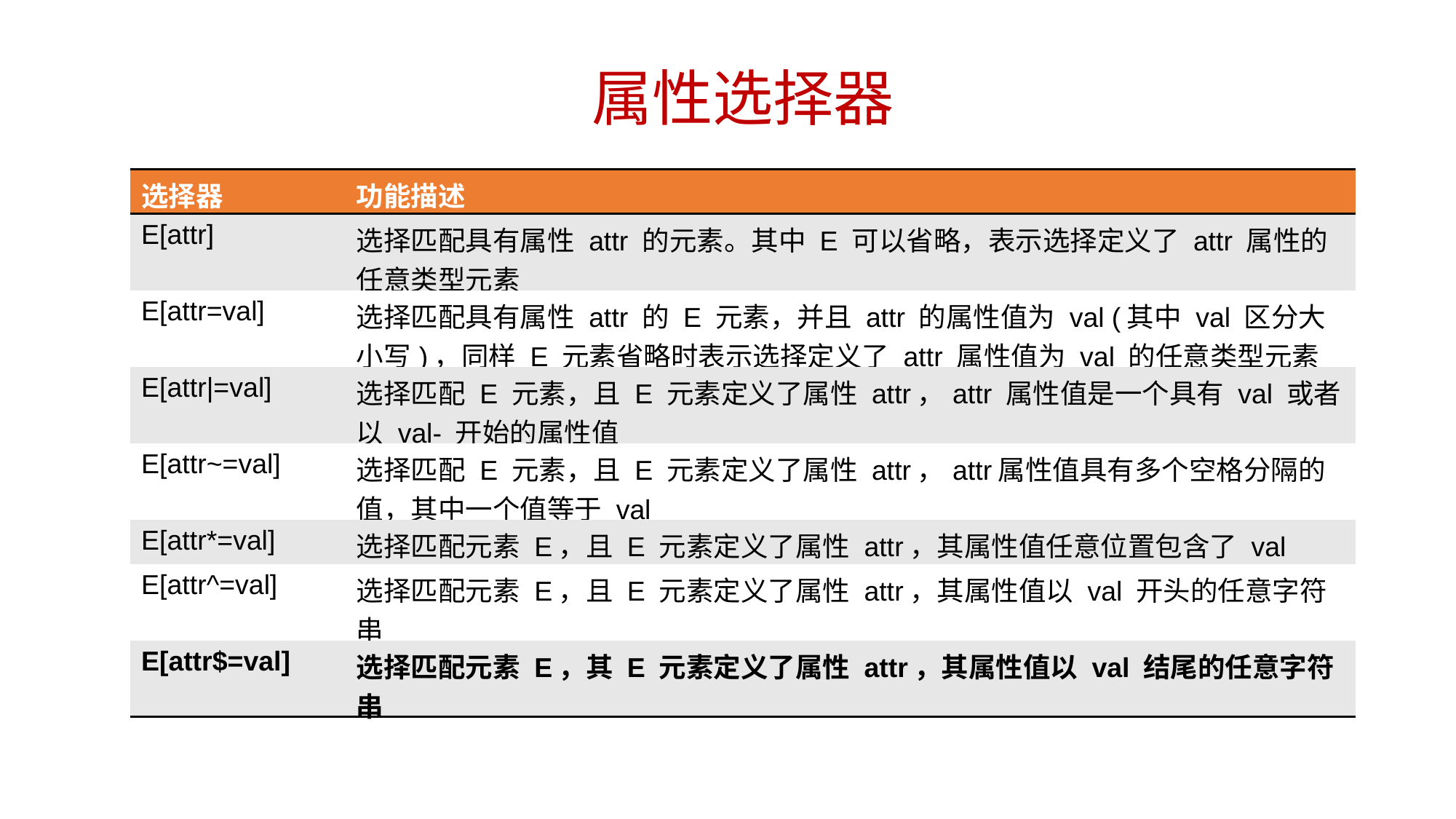

属性选择器
| 选择器 | 功能描述 |
| --- | --- |
| E[attr] | 选择匹配具有属性 attr 的元素。其中 E 可以省略，表示选择定义了 attr 属性的任意类型元素 |
| E[attr=val] | 选择匹配具有属性 attr 的 E 元素，并且 attr 的属性值为 val (其中 val 区分大小写)，同样 E 元素省略时表示选择定义了 attr 属性值为 val 的任意类型元素 |
| E[attr|=val] | 选择匹配 E 元素，且 E 元素定义了属性 attr，attr 属性值是一个具有 val 或者以 val- 开始的属性值 |
| E[attr~=val] | 选择匹配 E 元素，且 E 元素定义了属性 attr，attr属性值具有多个空格分隔的值，其中一个值等于 val |
| E[attr\*=val] | 选择匹配元素 E，且 E 元素定义了属性 attr，其属性值任意位置包含了 val |
| E[attr^=val] | 选择匹配元素 E，且 E 元素定义了属性 attr，其属性值以 val 开头的任意字符串 |
| E[attr$=val] | 选择匹配元素 E，其 E 元素定义了属性 attr，其属性值以 val 结尾的任意字符串 |